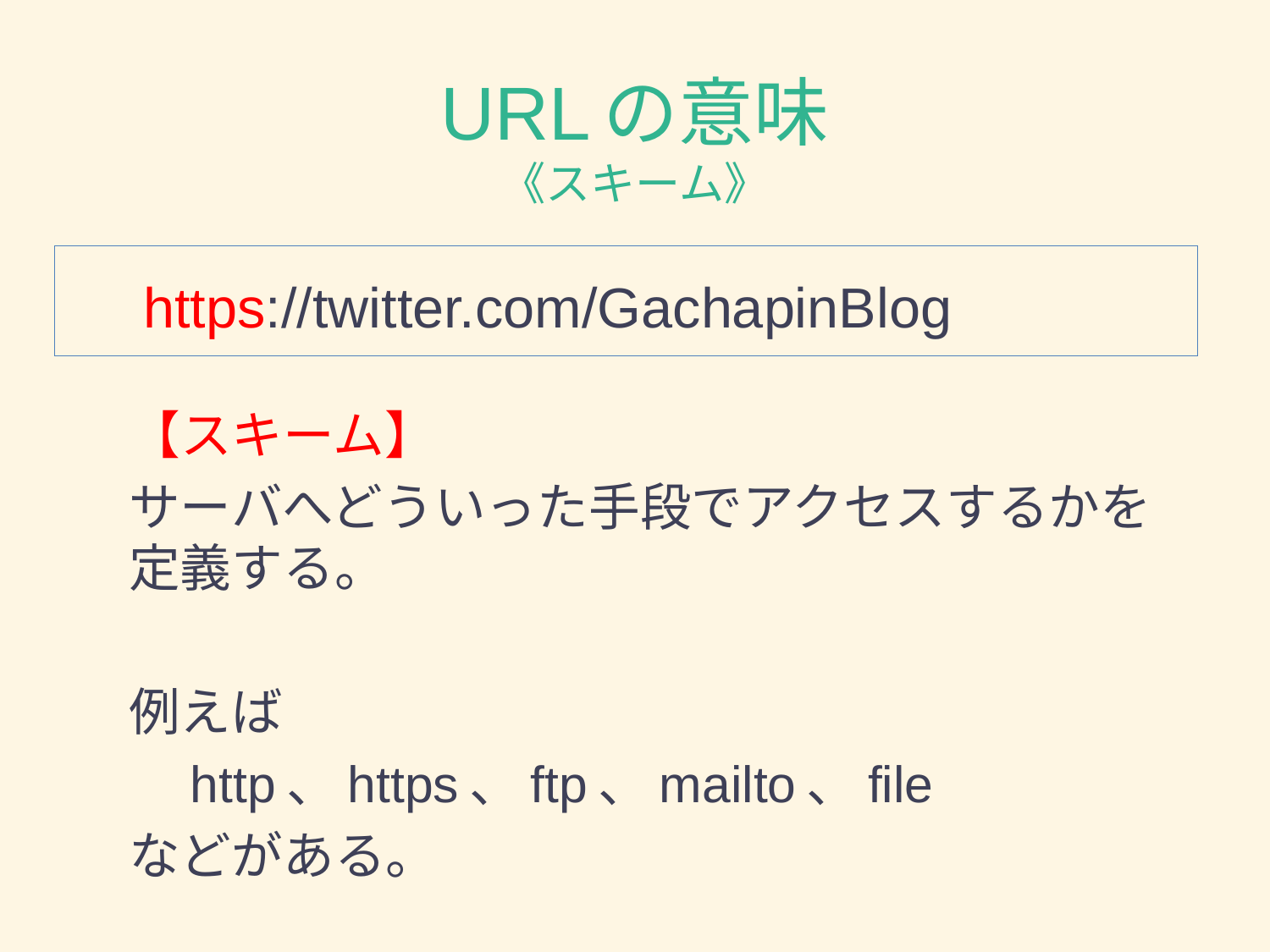

# URLの意味 《スキーム》
https://twitter.com/GachapinBlog
【スキーム】
サーバへどういった手段でアクセスするかを定義する。

例えば
　http、https、ftp、mailto、file
などがある。